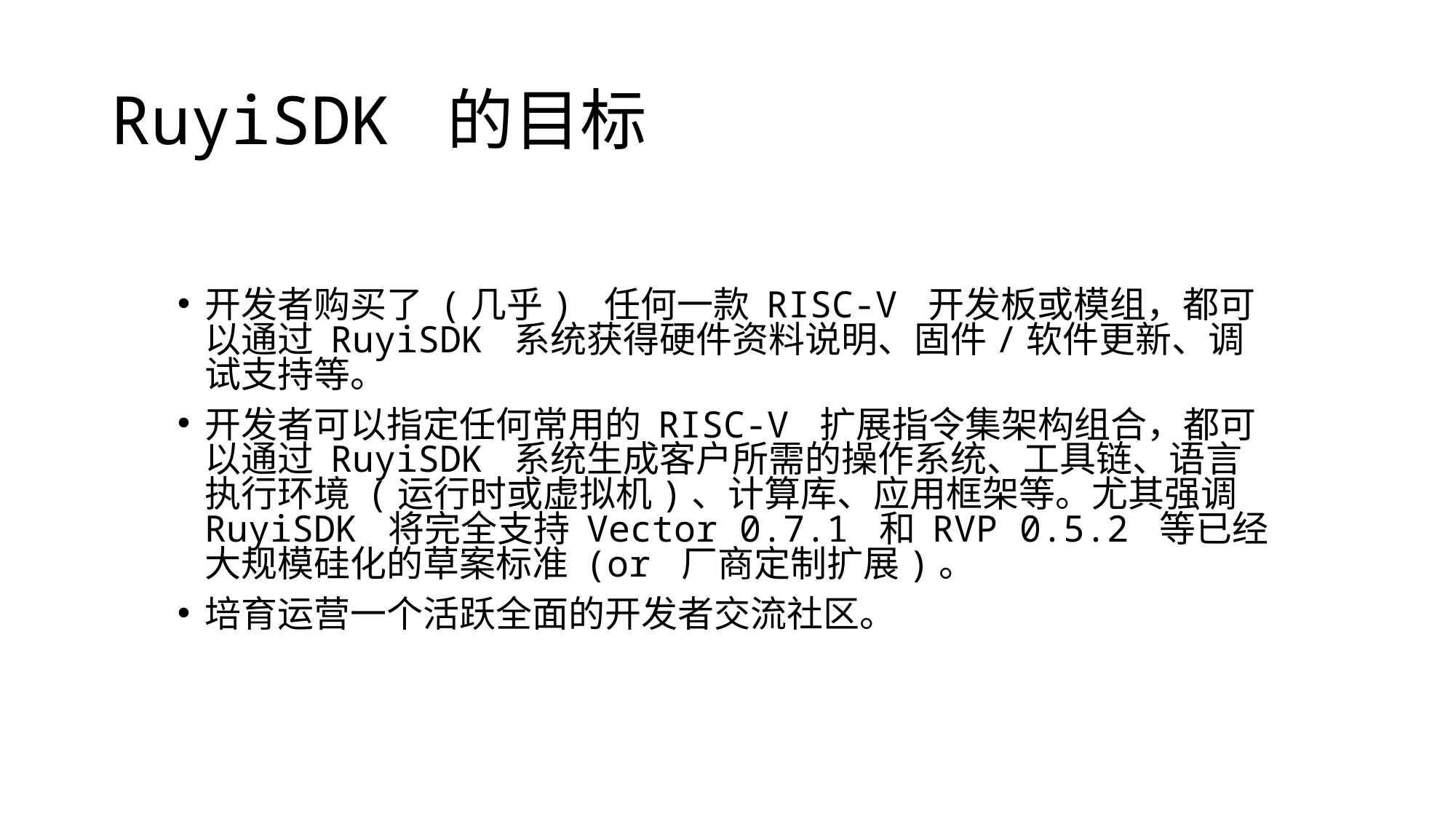

# RuyiSDK 的目标

开发者购买了 (几乎) 任何一款 RISC-V 开发板或模组，都可以通过 RuyiSDK 系统获得硬件资料说明、固件/软件更新、调试支持等。
开发者可以指定任何常用的 RISC-V 扩展指令集架构组合，都可以通过 RuyiSDK 系统生成客户所需的操作系统、工具链、语言执行环境 (运行时或虚拟机)、计算库、应用框架等。尤其强调 RuyiSDK 将完全支持 Vector 0.7.1 和 RVP 0.5.2 等已经大规模硅化的草案标准 (or 厂商定制扩展)。
培育运营一个活跃全面的开发者交流社区。